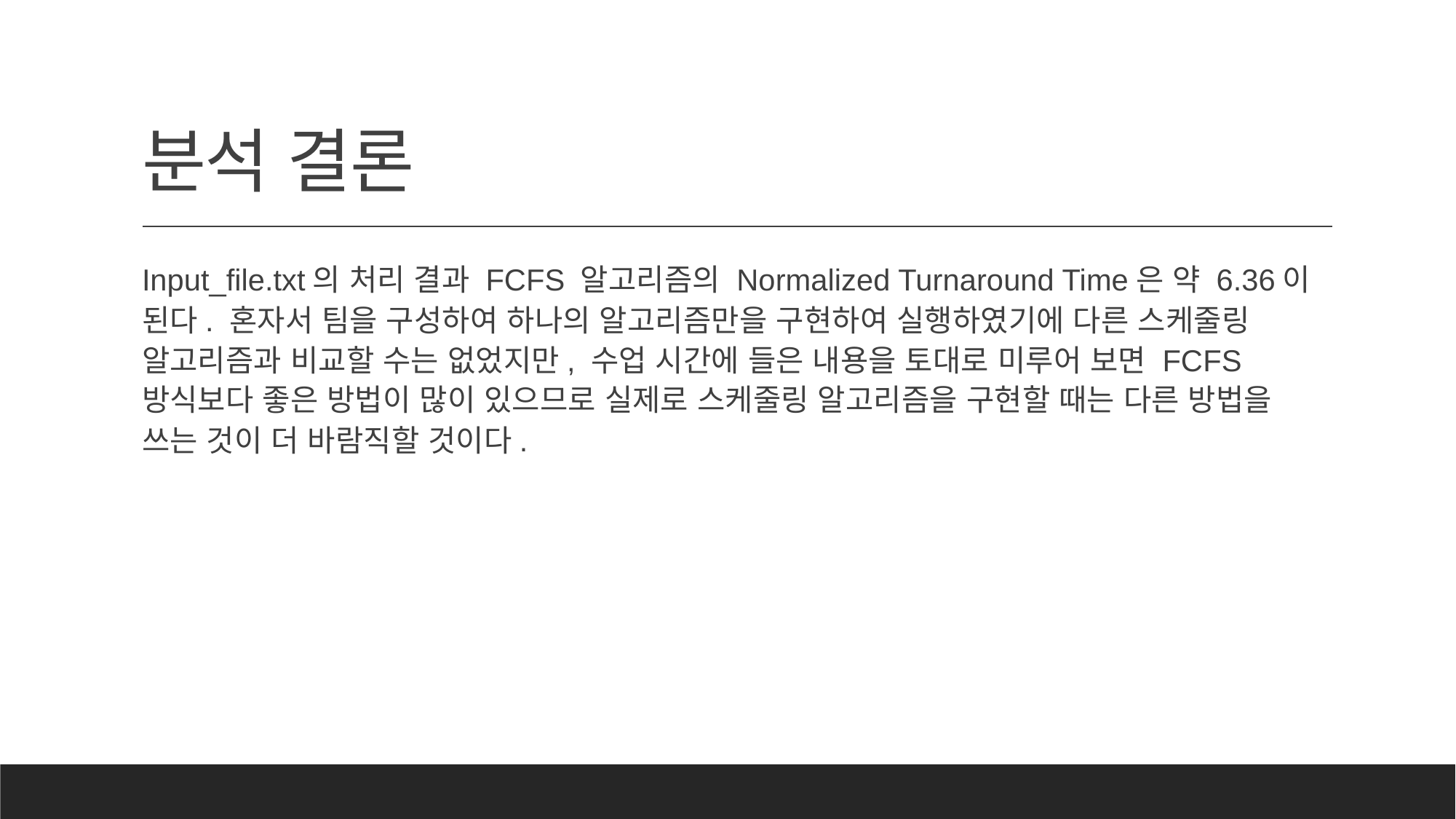

# 분석 결론
Input_file.txt의 처리 결과 FCFS 알고리즘의 Normalized Turnaround Time은 약 6.36이 된다. 혼자서 팀을 구성하여 하나의 알고리즘만을 구현하여 실행하였기에 다른 스케줄링 알고리즘과 비교할 수는 없었지만, 수업 시간에 들은 내용을 토대로 미루어 보면 FCFS 방식보다 좋은 방법이 많이 있으므로 실제로 스케줄링 알고리즘을 구현할 때는 다른 방법을 쓰는 것이 더 바람직할 것이다.